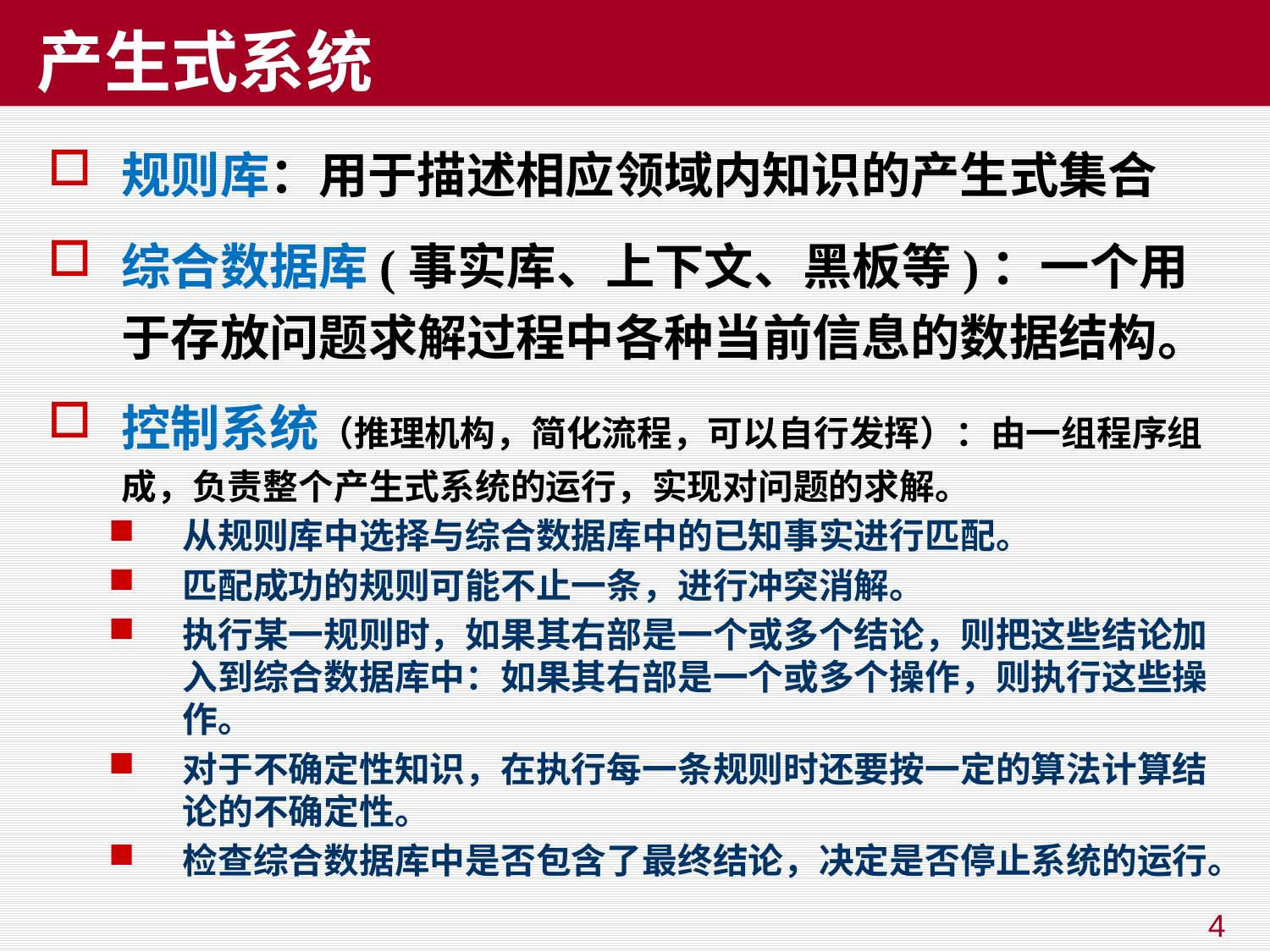

# 产生式系统
规则库：用于描述相应领域内知识的产生式集合
综合数据库(事实库、上下文、黑板等)：一个用于存放问题求解过程中各种当前信息的数据结构。
控制系统（推理机构，简化流程，可以自行发挥）：由一组程序组成，负责整个产生式系统的运行，实现对问题的求解。
从规则库中选择与综合数据库中的已知事实进行匹配。
匹配成功的规则可能不止一条，进行冲突消解。
执行某一规则时，如果其右部是一个或多个结论，则把这些结论加入到综合数据库中：如果其右部是一个或多个操作，则执行这些操作。
对于不确定性知识，在执行每一条规则时还要按一定的算法计算结论的不确定性。
检查综合数据库中是否包含了最终结论，决定是否停止系统的运行。
4